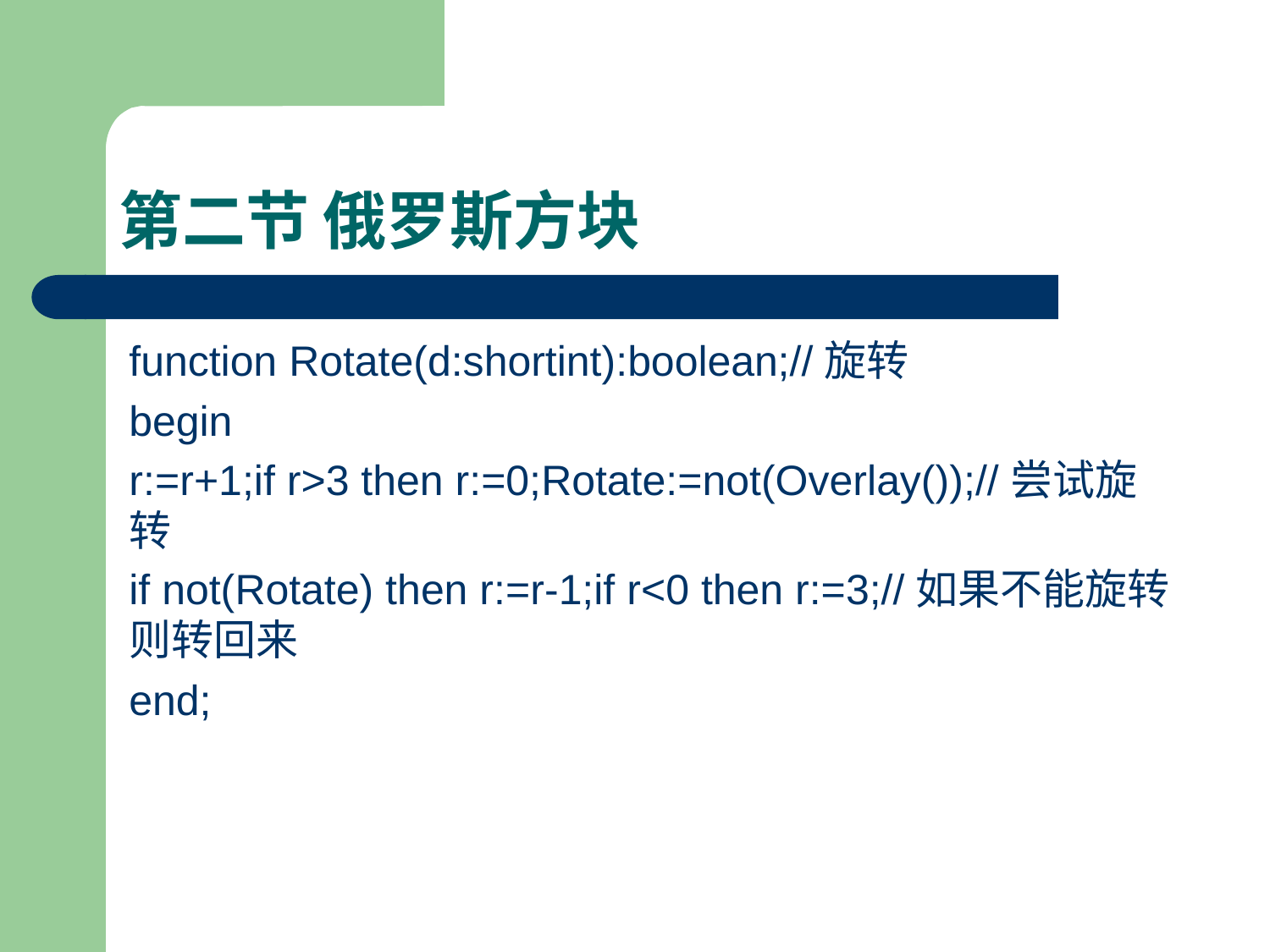

# 第二节 俄罗斯方块
function Rotate(d:shortint):boolean;//旋转
begin
r:=r+1;if r>3 then r:=0;Rotate:=not(Overlay());//尝试旋转
if not(Rotate) then r:=r-1;if r<0 then r:=3;//如果不能旋转则转回来
end;